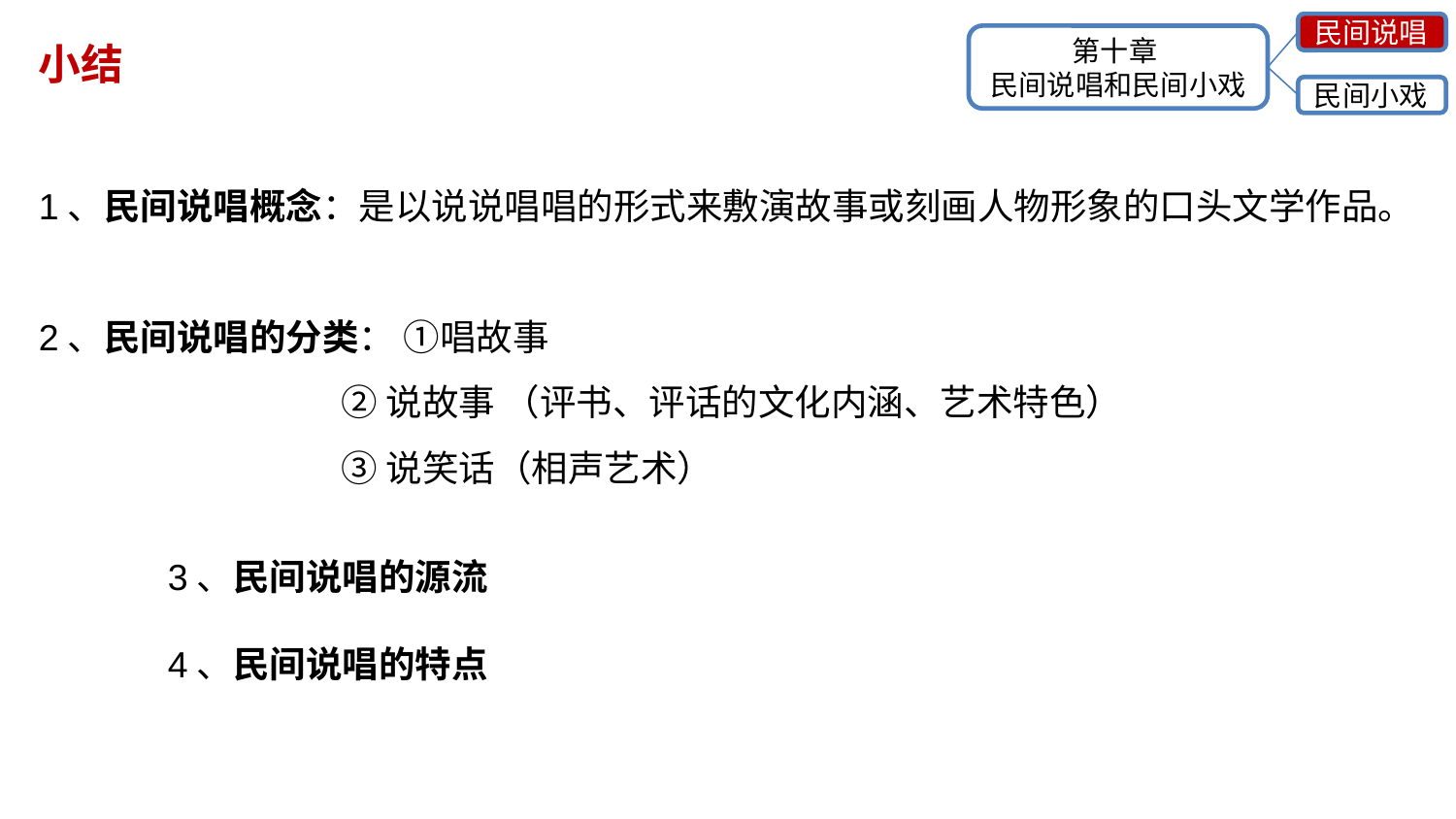

民间说唱
第十章
民间说唱和民间小戏
民间小戏
小结
1、民间说唱概念：是以说说唱唱的形式来敷演故事或刻画人物形象的口头文学作品。

2、民间说唱的分类： ①唱故事
                     ②说故事 （评书、评话的文化内涵、艺术特色）
                     ③说笑话（相声艺术）

3、民间说唱的源流

4、民间说唱的特点